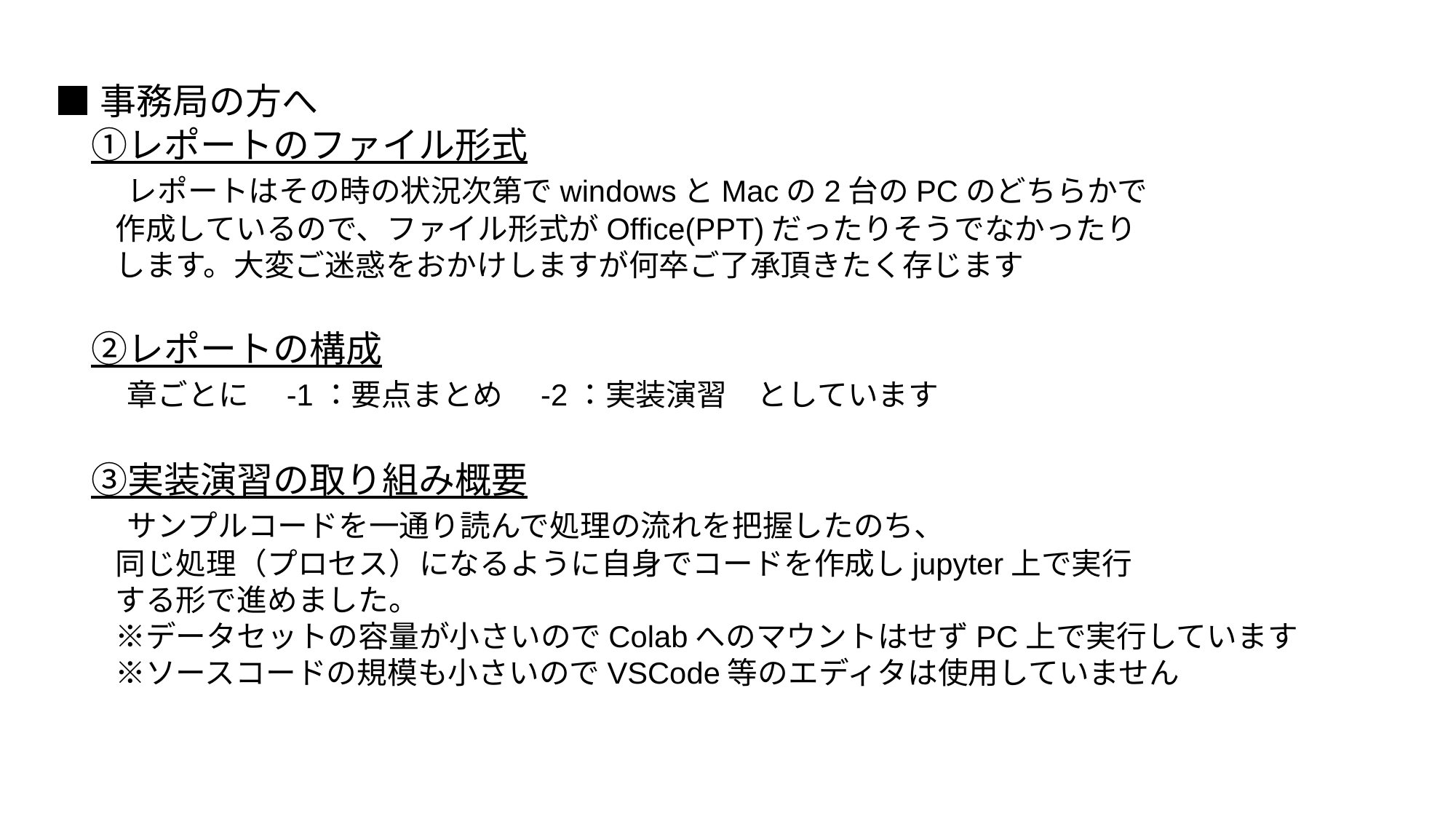

■事務局の方へ
　①レポートのファイル形式
　　レポートはその時の状況次第でwindowsとMacの2台のPCのどちらかで
　　作成しているので、ファイル形式がOffice(PPT)だったりそうでなかったり
　　します。大変ご迷惑をおかけしますが何卒ご了承頂きたく存じます

　②レポートの構成
　　章ごとに　-1：要点まとめ　-2：実装演習　としています

　③実装演習の取り組み概要
　　サンプルコードを一通り読んで処理の流れを把握したのち、
　　同じ処理（プロセス）になるように自身でコードを作成しjupyter上で実行
　　する形で進めました。
　　※データセットの容量が小さいのでColabへのマウントはせずPC上で実行しています
　　※ソースコードの規模も小さいのでVSCode等のエディタは使用していません